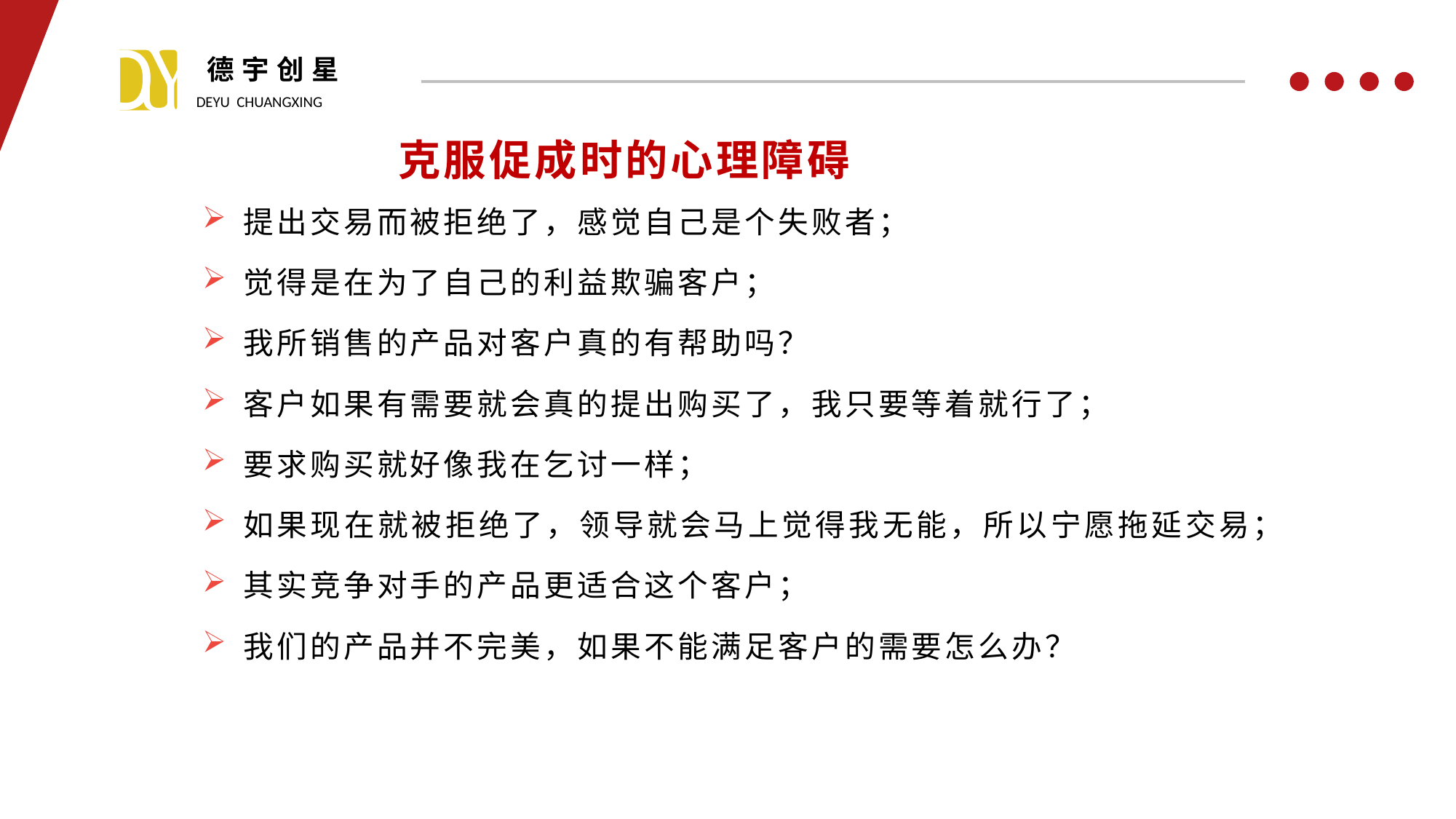

克服促成时的心理障碍
提出交易而被拒绝了，感觉自己是个失败者；
觉得是在为了自己的利益欺骗客户；
我所销售的产品对客户真的有帮助吗？
客户如果有需要就会真的提出购买了，我只要等着就行了；
要求购买就好像我在乞讨一样；
如果现在就被拒绝了，领导就会马上觉得我无能，所以宁愿拖延交易；
其实竞争对手的产品更适合这个客户；
我们的产品并不完美，如果不能满足客户的需要怎么办？